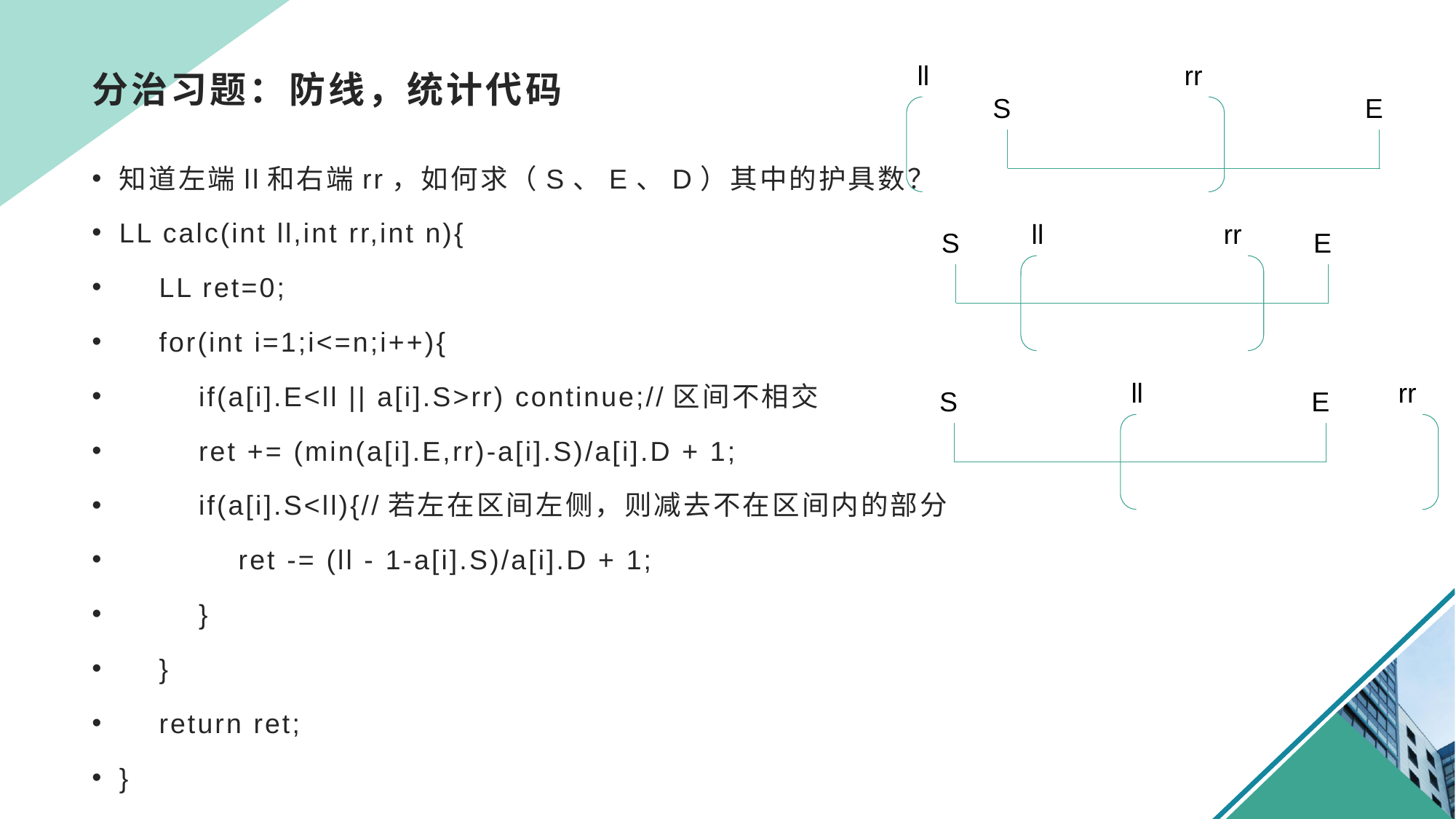

ll
rr
S
E

ll
rr
E
S

ll
rr
S
E

# 分治习题：防线，统计代码
知道左端ll和右端rr，如何求（S、E、D）其中的护具数？
LL calc(int ll,int rr,int n){
    LL ret=0;
    for(int i=1;i<=n;i++){
        if(a[i].E<ll || a[i].S>rr) continue;//区间不相交
        ret += (min(a[i].E,rr)-a[i].S)/a[i].D + 1;
        if(a[i].S<ll){//若左在区间左侧，则减去不在区间内的部分
            ret -= (ll - 1-a[i].S)/a[i].D + 1;
        }
    }
    return ret;
}